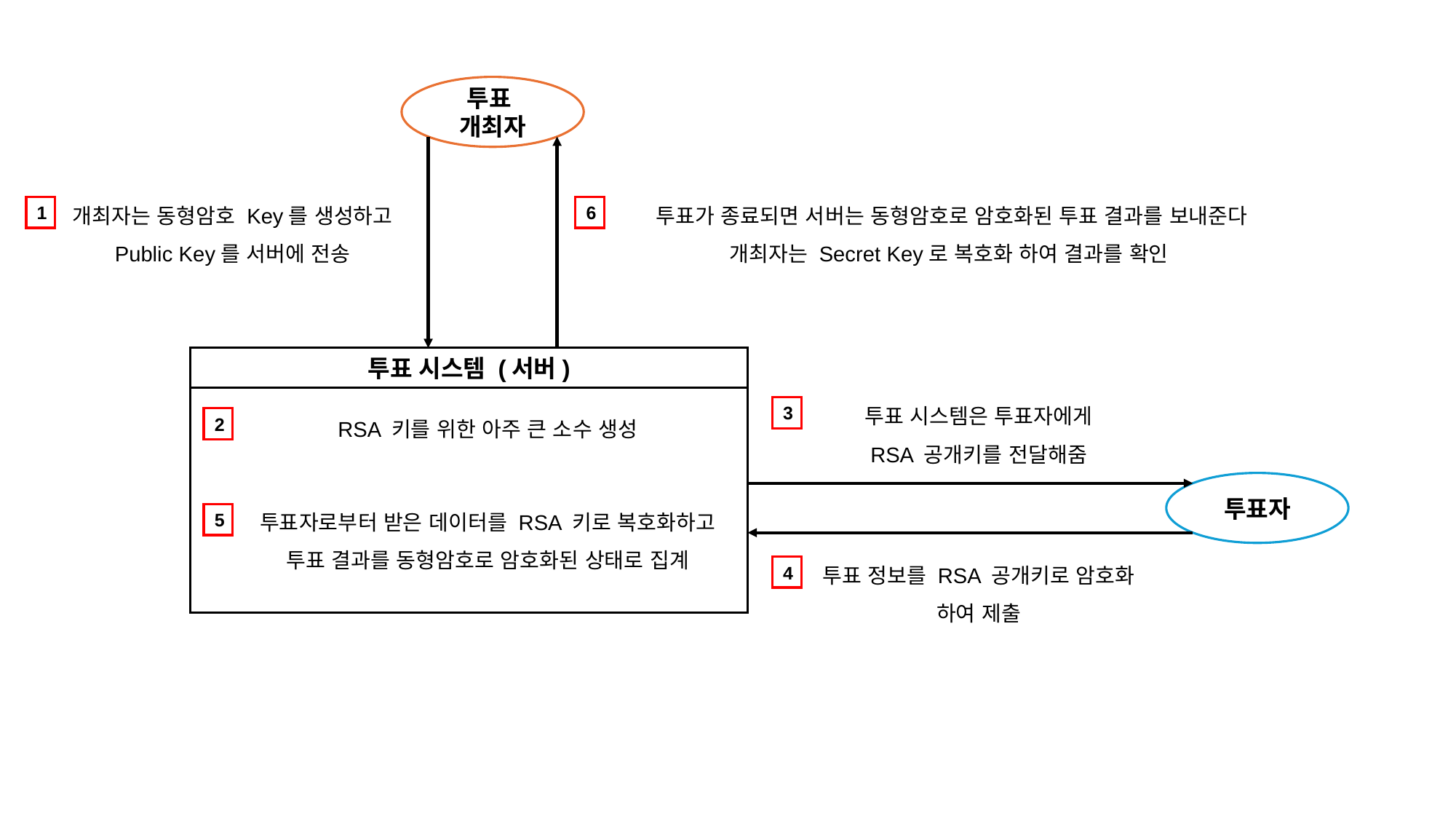

투표
개최자
개최자는 동형암호 Key를 생성하고
Public Key를 서버에 전송
투표가 종료되면 서버는 동형암호로 암호화된 투표 결과를 보내준다
개최자는 Secret Key로 복호화 하여 결과를 확인
1
6
투표 시스템 (서버)
투표 시스템은 투표자에게
RSA 공개키를 전달해줌

3
RSA 키를 위한 아주 큰 소수 생성
2
투표자
투표자로부터 받은 데이터를 RSA 키로 복호화하고
투표 결과를 동형암호로 암호화된 상태로 집계
5
투표 정보를 RSA 공개키로 암호화 하여 제출
4